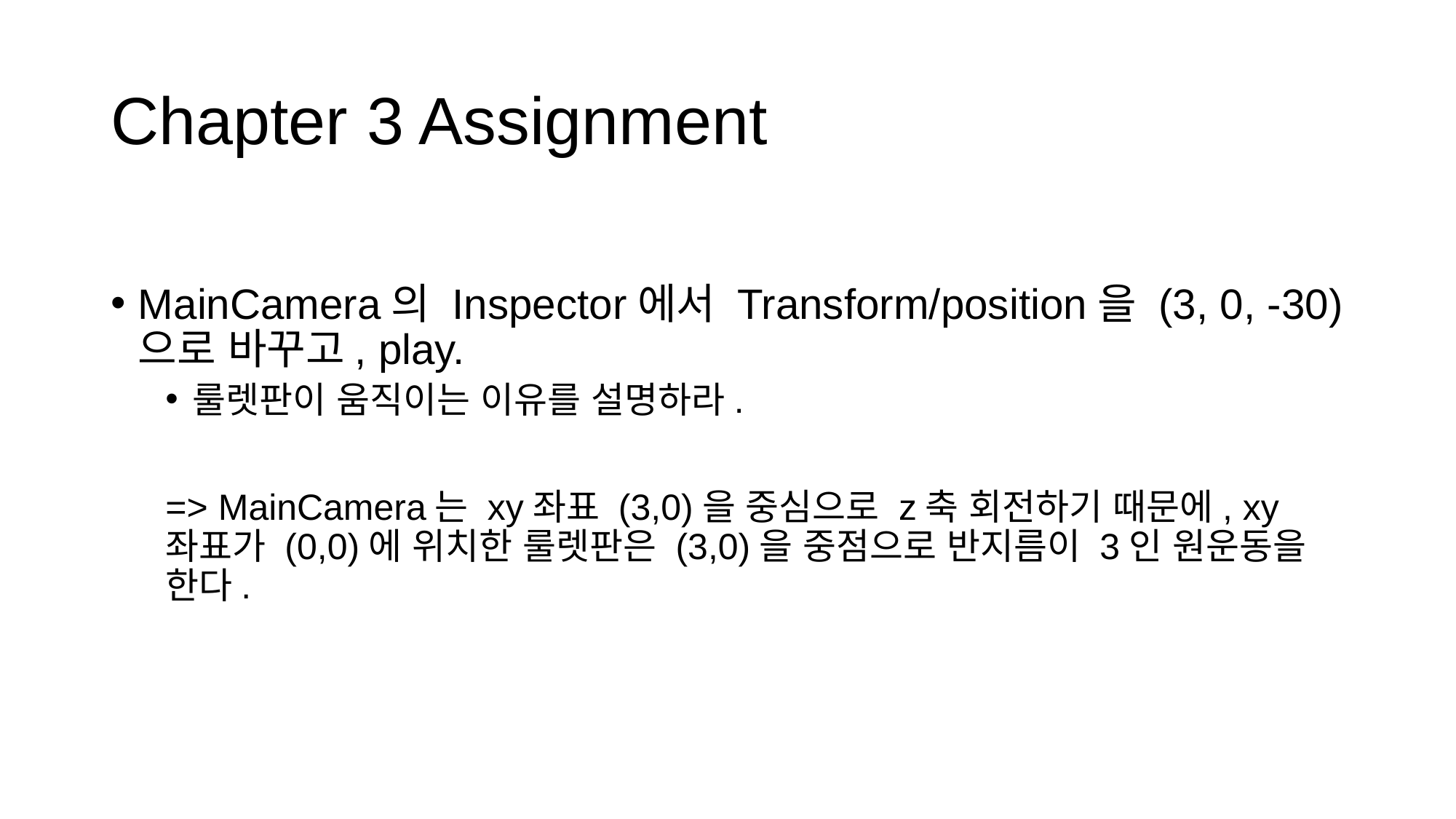

# Chapter 3 Assignment

MainCamera의 Inspector에서 Transform/position을 (3, 0, -30)으로 바꾸고, play.
룰렛판이 움직이는 이유를 설명하라.

=> MainCamera는 xy좌표 (3,0)을 중심으로 z축 회전하기 때문에, xy좌표가 (0,0)에 위치한 룰렛판은 (3,0)을 중점으로 반지름이 3인 원운동을 한다.